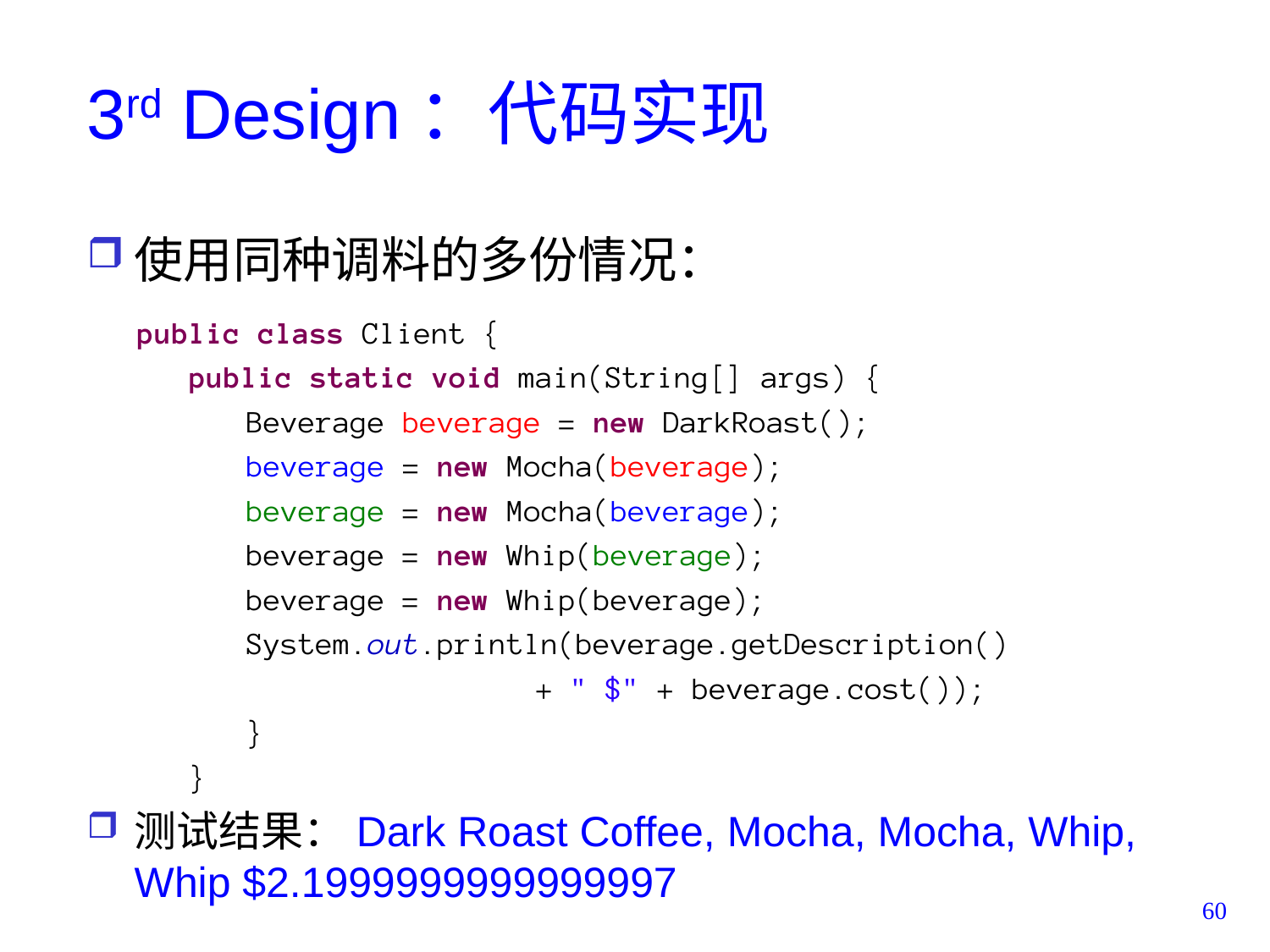

# 3rd Design：代码实现
使用同种调料的多份情况：

测试结果：Dark Roast Coffee, Mocha, Mocha, Whip, Whip $2.1999999999999997

 public class Client {
    public static void main(String[] args) {
	Beverage beverage = new DarkRoast();
	beverage = new Mocha(beverage);
	beverage = new Mocha(beverage);
	beverage = new Whip(beverage);
	beverage = new Whip(beverage);
	System.out.println(beverage.getDescription()
                        + " $" + beverage.cost());
	}
    }
60